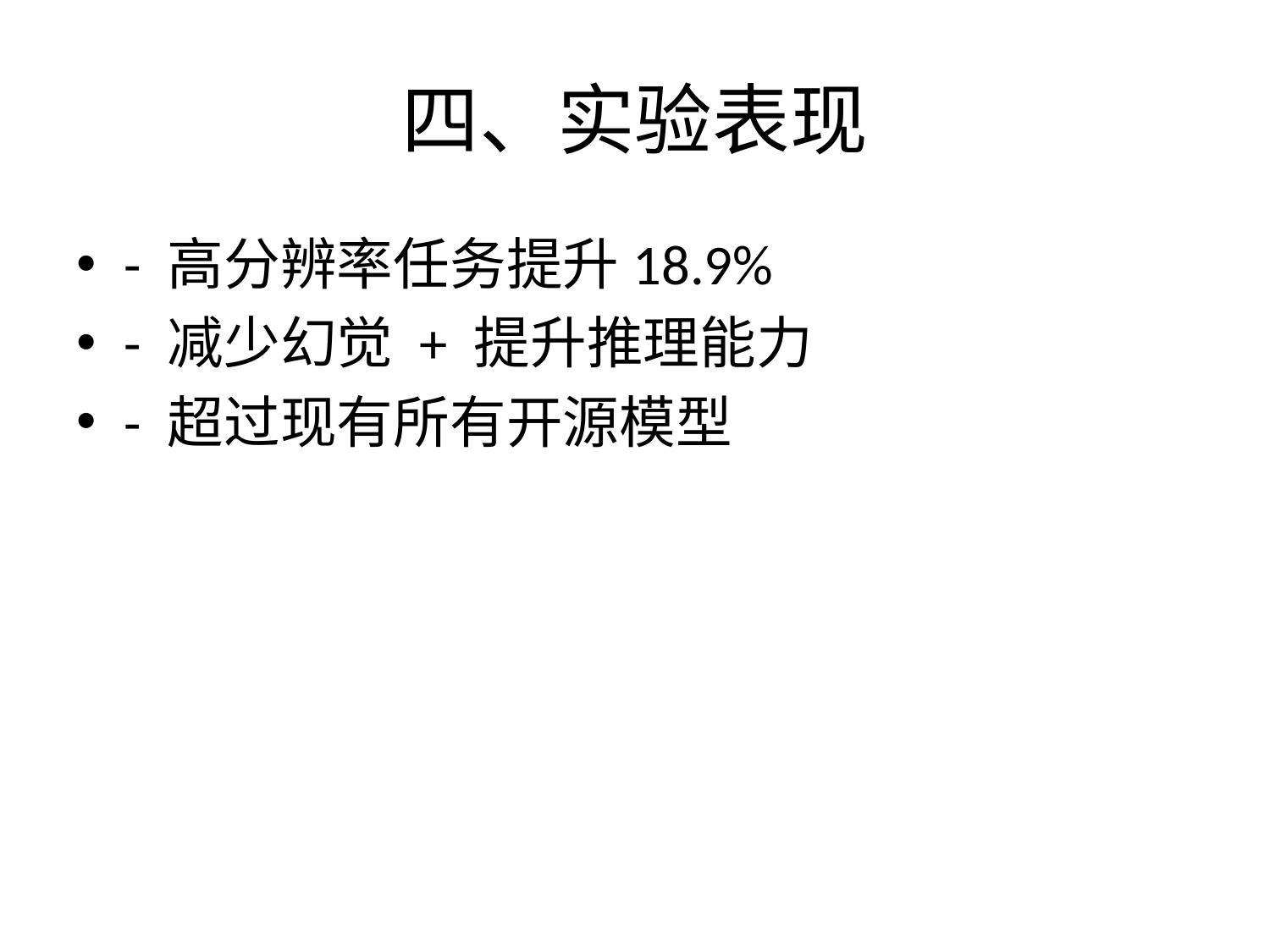

# 四、实验表现
- 高分辨率任务提升18.9%
- 减少幻觉 + 提升推理能力
- 超过现有所有开源模型